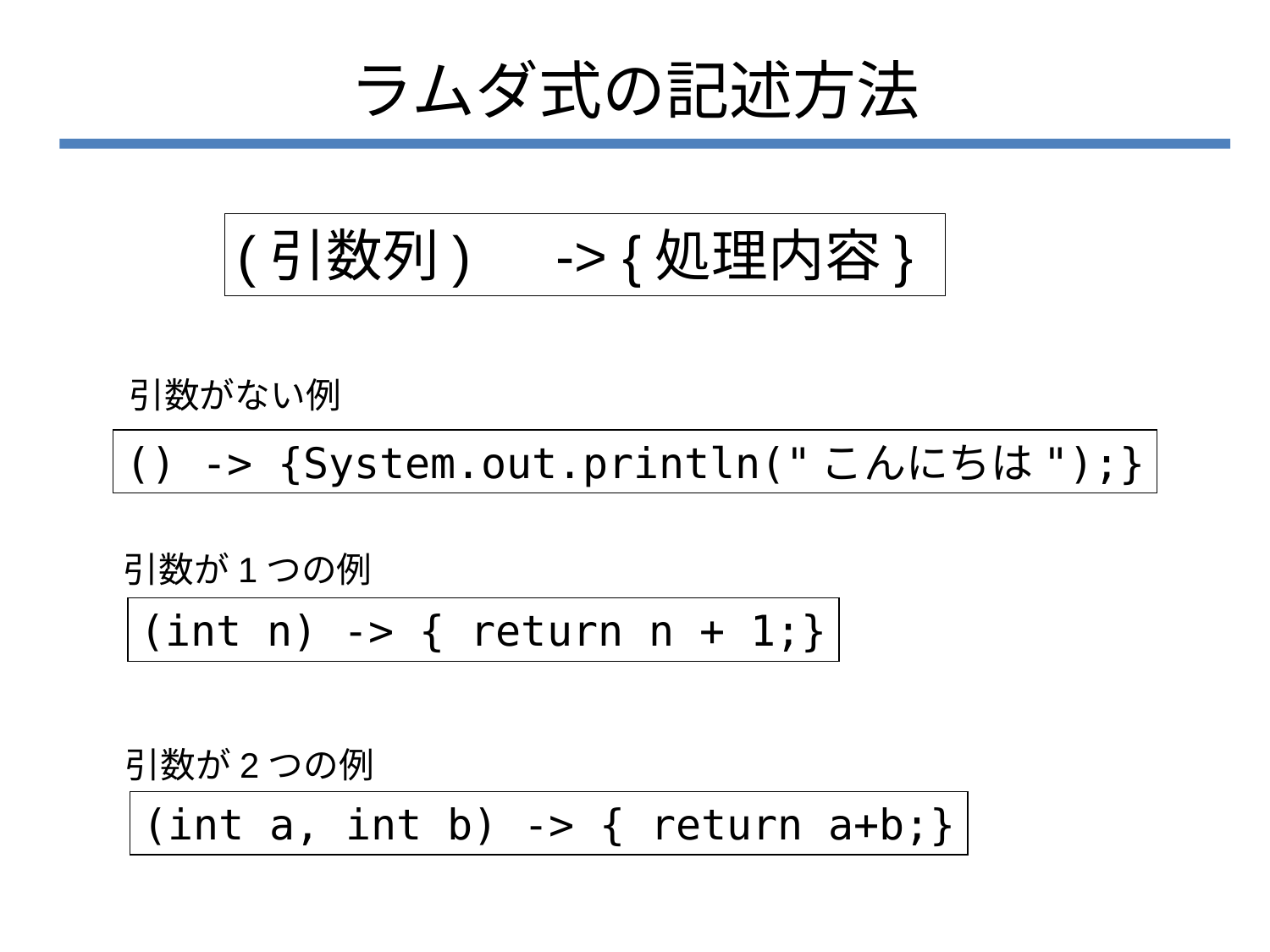

# ラムダ式の記述方法
(引数列)　-> {処理内容}
引数がない例
() -> {System.out.println("こんにちは");}
引数が1つの例
(int n) -> { return n + 1;}
引数が2つの例
(int a, int b) -> { return a+b;}